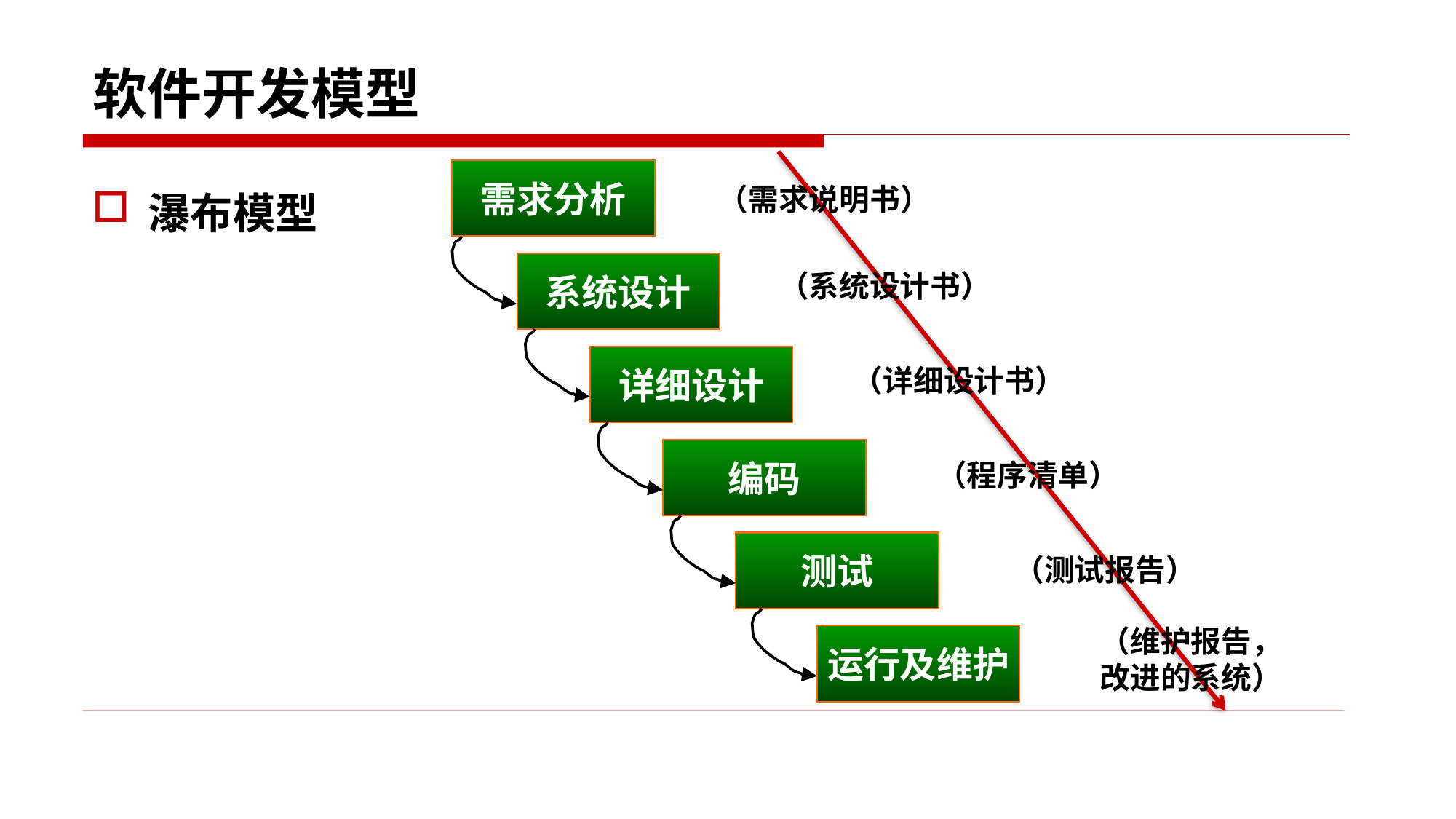

# 软件开发模型
需求分析

系统设计

详细设计

编码

测试

运行及维护
（需求说明书）
（系统设计书）
（详细设计书）
（程序清单）
（测试报告）
（维护报告，
改进的系统）
瀑布模型